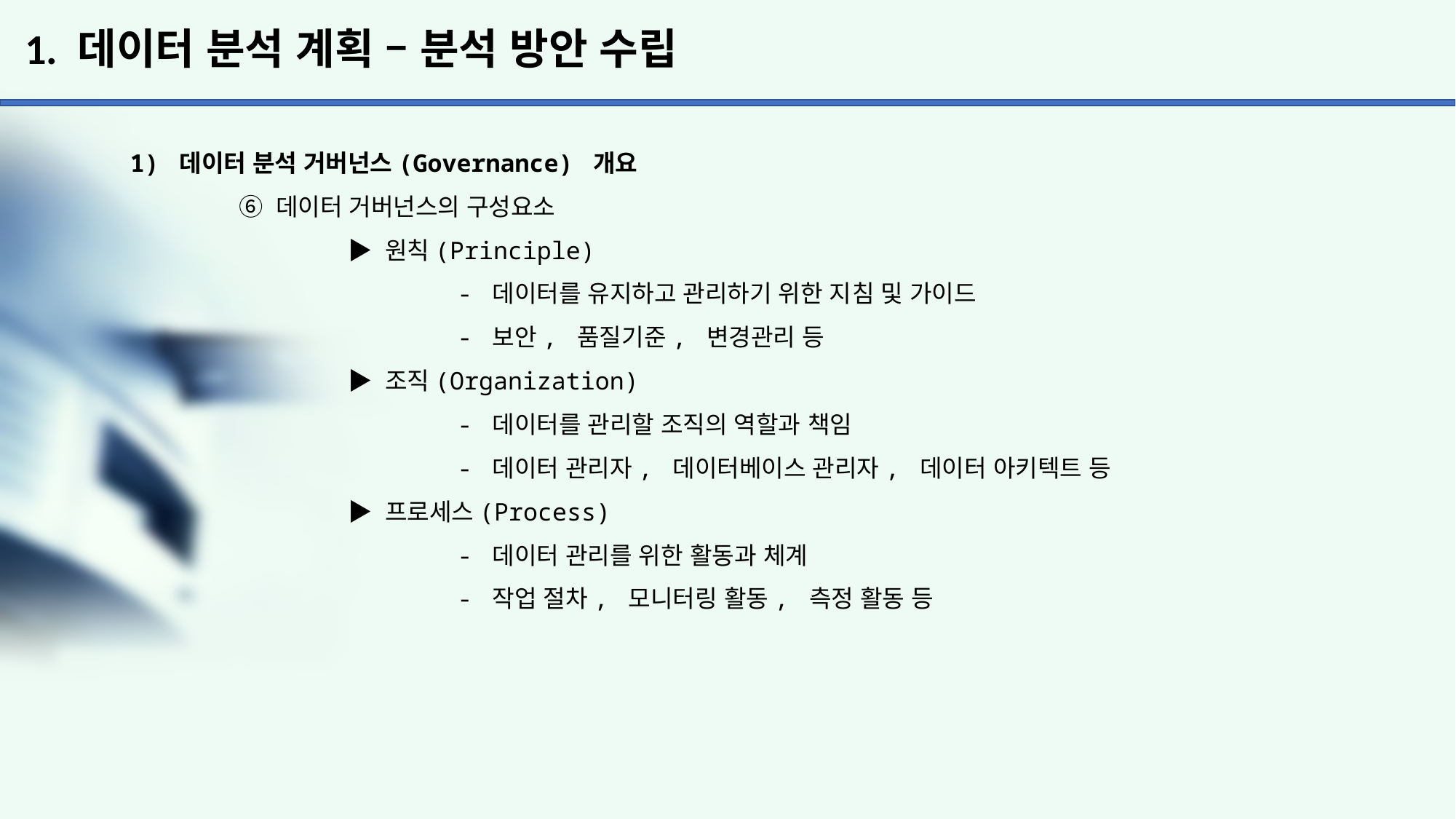

# 1. 데이터 분석 계획 – 분석 방안 수립
1) 데이터 분석 거버넌스(Governance) 개요
	⑥ 데이터 거버넌스의 구성요소
		▶ 원칙(Principle)
			- 데이터를 유지하고 관리하기 위한 지침 및 가이드
			- 보안, 품질기준, 변경관리 등
		▶ 조직(Organization)
			- 데이터를 관리할 조직의 역할과 책임
			- 데이터 관리자, 데이터베이스 관리자, 데이터 아키텍트 등
		▶ 프로세스(Process)
			- 데이터 관리를 위한 활동과 체계
			- 작업 절차, 모니터링 활동, 측정 활동 등